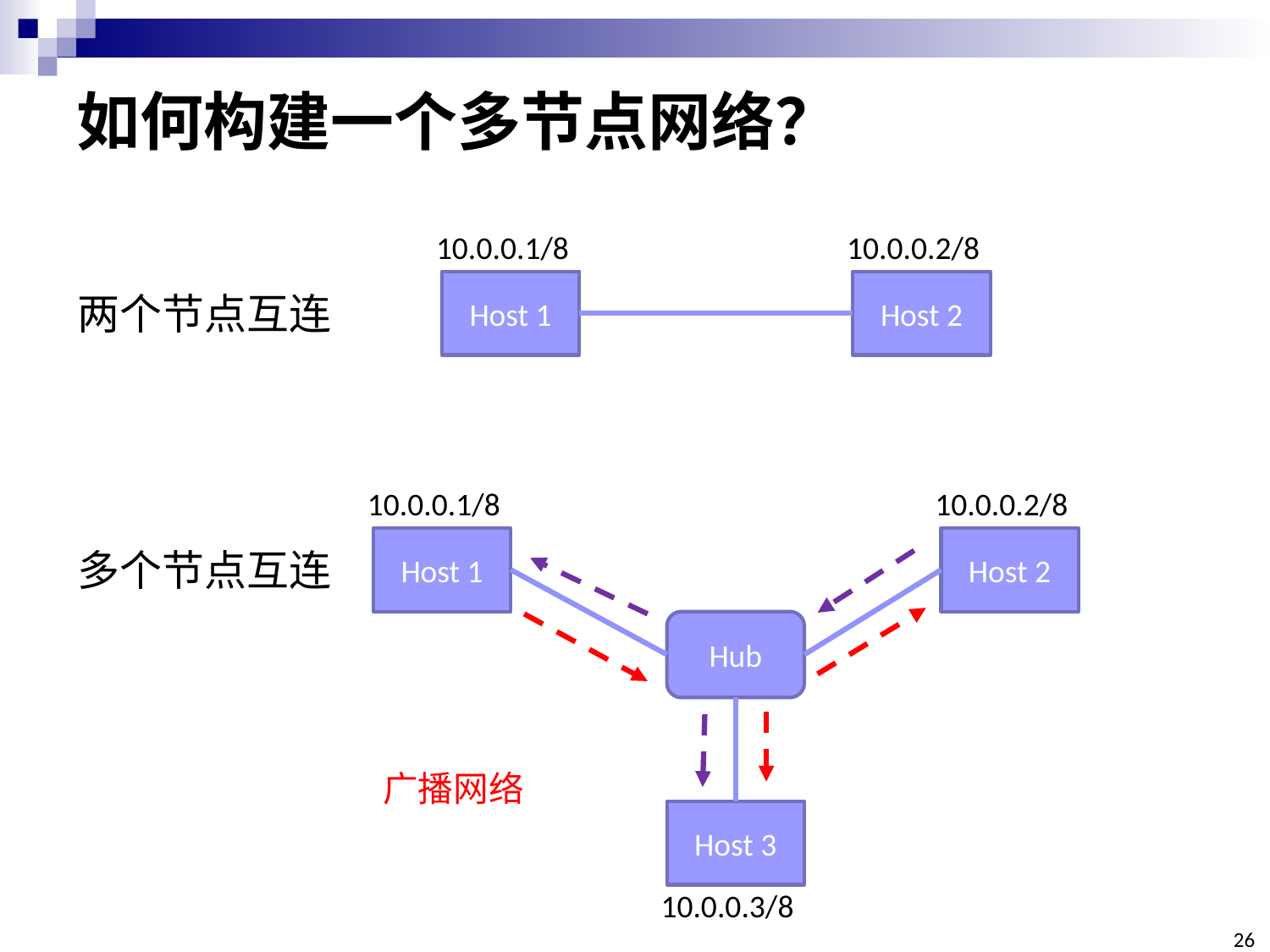

# 如何构建一个多节点网络？
10.0.0.1/8
10.0.0.2/8
Host 1
Host 2
两个节点互连
10.0.0.1/8
10.0.0.2/8
Host 1
Host 2
Host 3
10.0.0.3/8
多个节点互连
Hub
广播网络
26